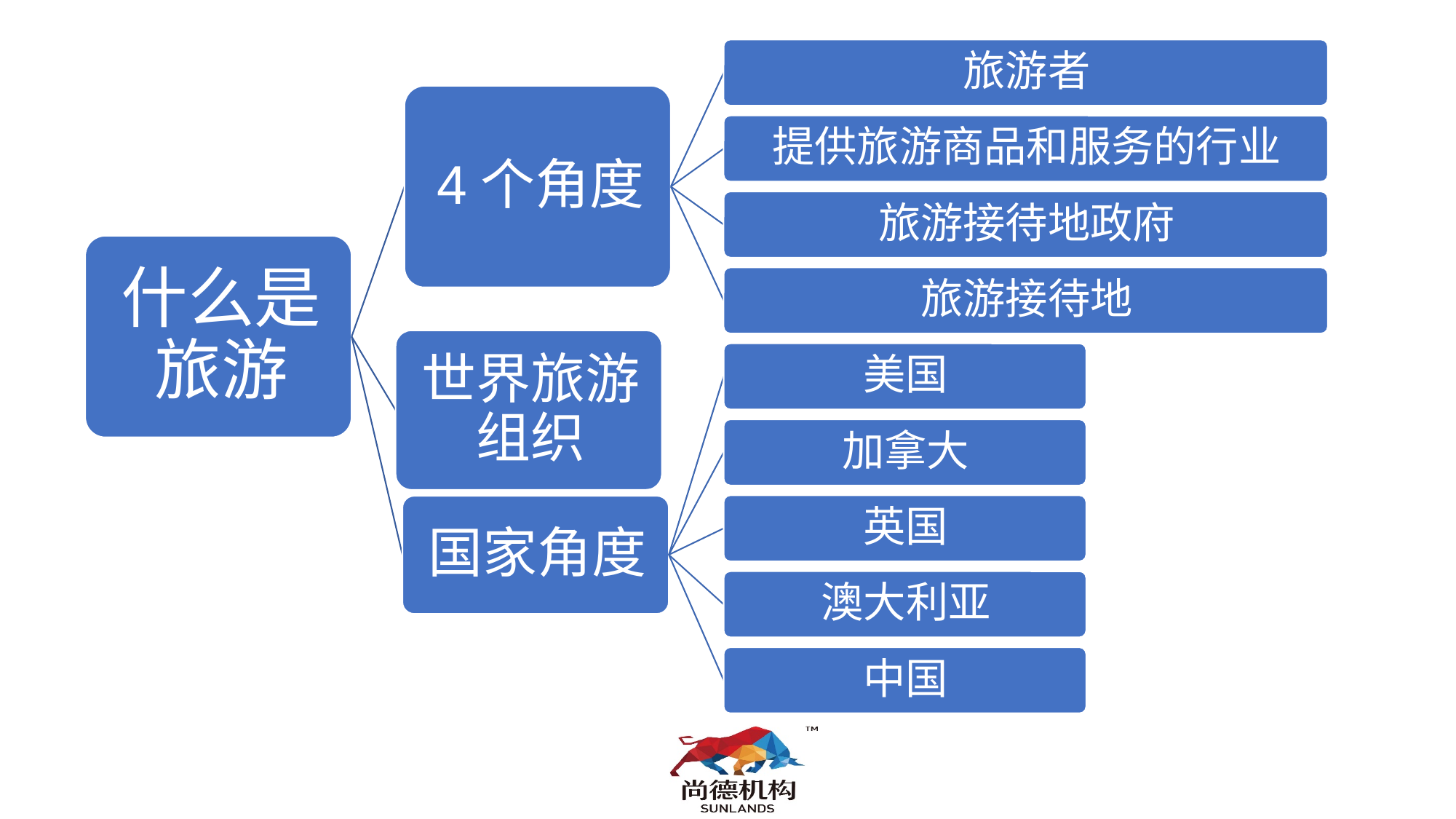

什么是旅游

4个角度

旅游者

提供旅游商品和服务的行业

旅游接待地政府

旅游接待地

世界旅游组织

国家角度

美国

加拿大

英国

澳大利亚

中国